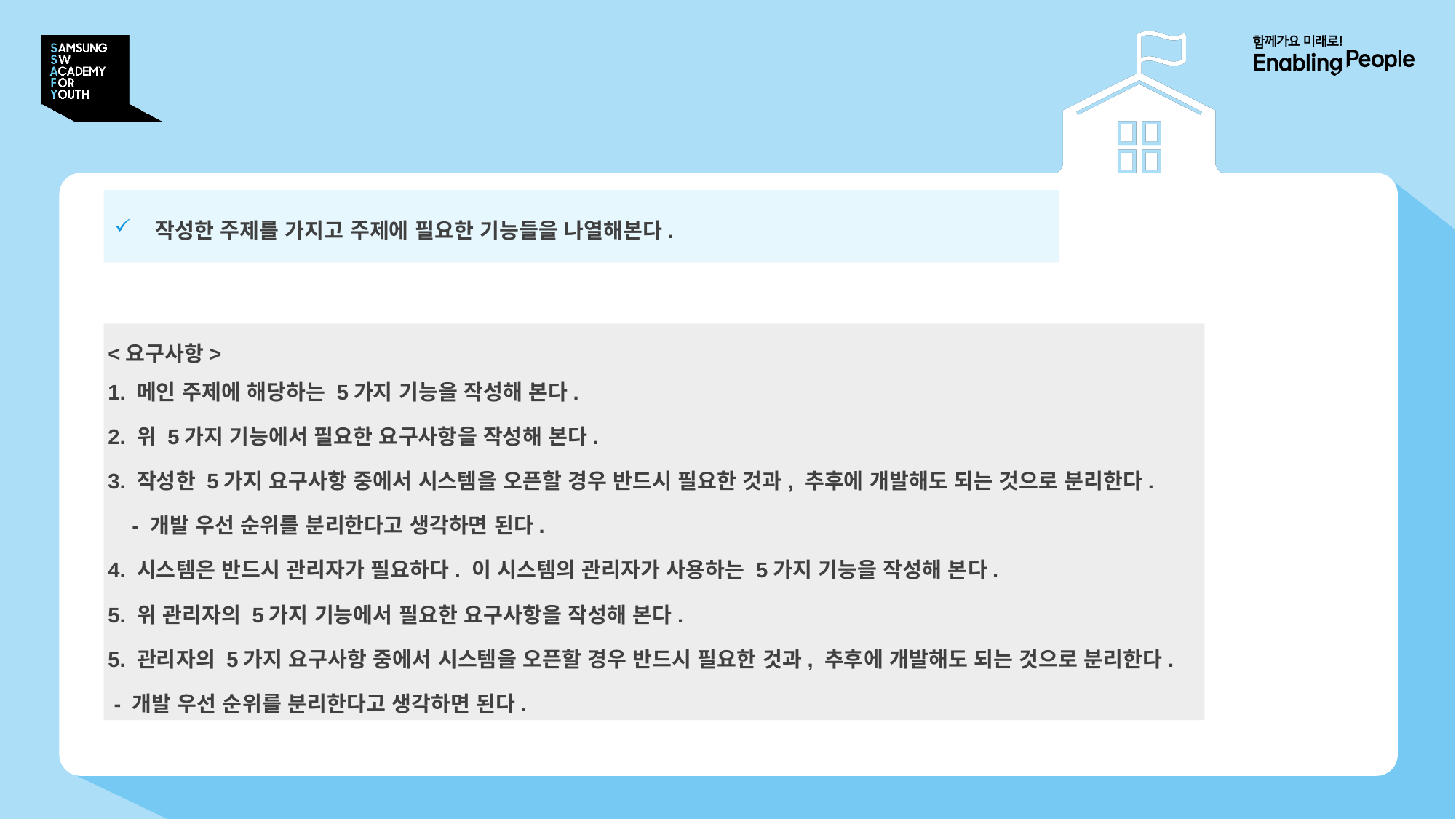

# 3. 상세 요구사항 작성
작성한 주제를 가지고 주제에 필요한 기능들을 나열해본다.
<요구사항>
1. 메인 주제에 해당하는 5가지 기능을 작성해 본다.
2. 위 5가지 기능에서 필요한 요구사항을 작성해 본다.
3. 작성한 5가지 요구사항 중에서 시스템을 오픈할 경우 반드시 필요한 것과, 추후에 개발해도 되는 것으로 분리한다.
    - 개발 우선 순위를 분리한다고 생각하면 된다.
4. 시스템은 반드시 관리자가 필요하다. 이 시스템의 관리자가 사용하는 5가지 기능을 작성해 본다.
5. 위 관리자의 5가지 기능에서 필요한 요구사항을 작성해 본다.
5. 관리자의 5가지 요구사항 중에서 시스템을 오픈할 경우 반드시 필요한 것과, 추후에 개발해도 되는 것으로 분리한다.
 - 개발 우선 순위를 분리한다고 생각하면 된다.